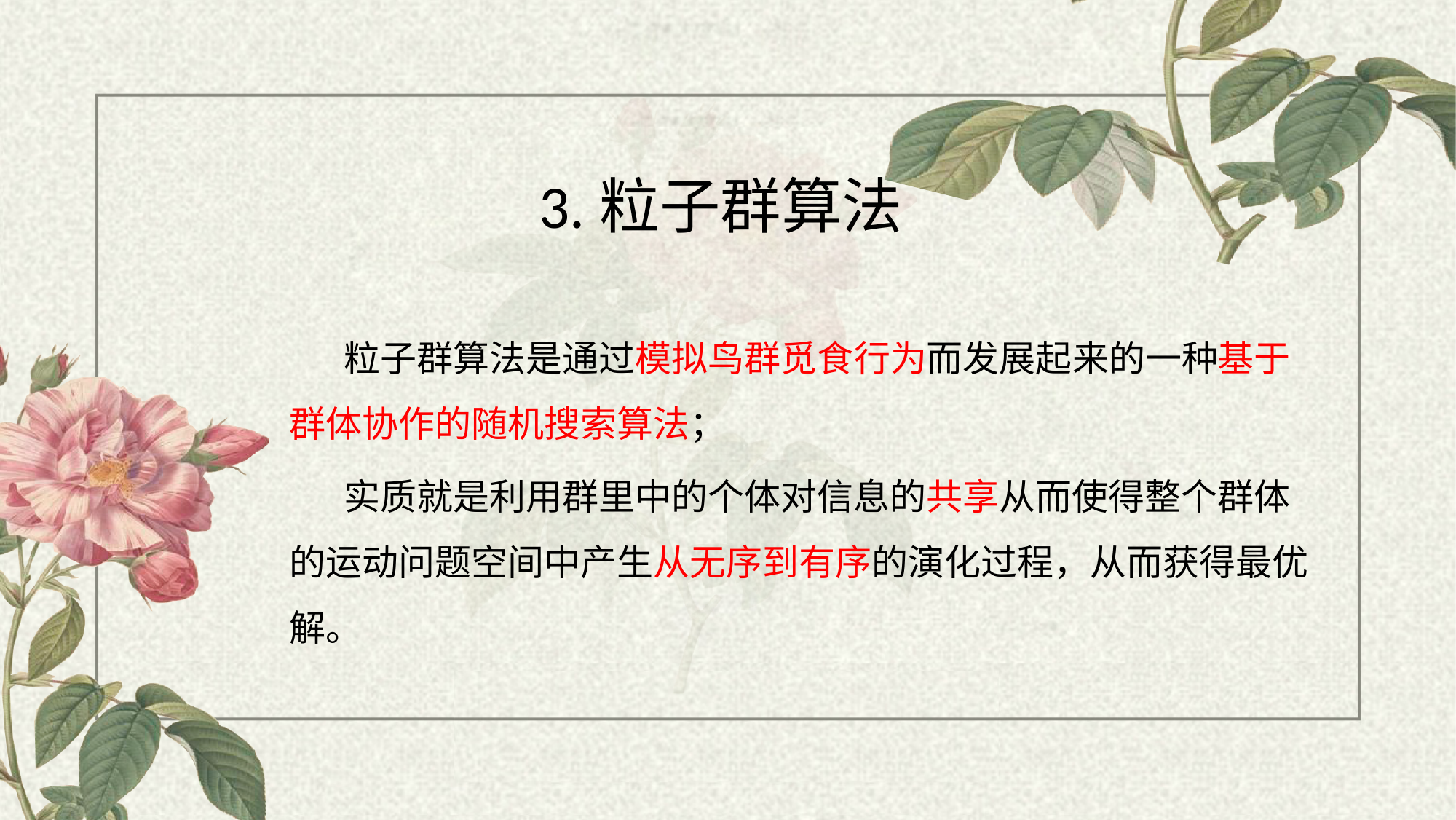

# 3.粒子群算法
粒子群算法是通过模拟鸟群觅食行为而发展起来的一种基于群体协作的随机搜索算法；
实质就是利用群里中的个体对信息的共享从而使得整个群体的运动问题空间中产生从无序到有序的演化过程，从而获得最优解。